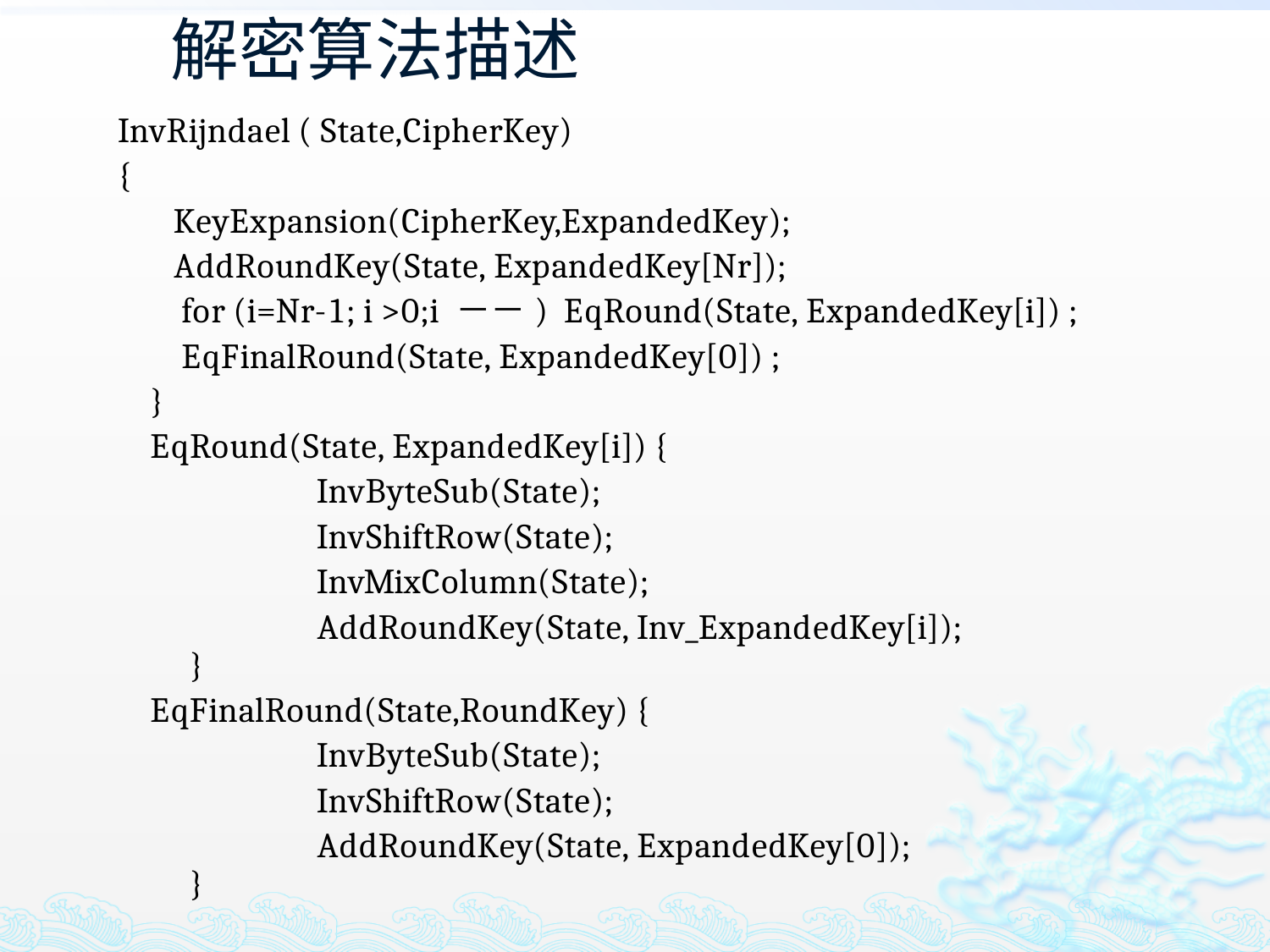

# 解密算法描述
    InvRijndael ( State,CipherKey)
    {
   KeyExpansion(CipherKey,ExpandedKey);
   AddRoundKey(State, ExpandedKey[Nr]);
    for (i=Nr-1; i >0;i －－)  EqRound(State, ExpandedKey[i]) ;
    EqFinalRound(State, ExpandedKey[0]) ;
}
EqRound(State, ExpandedKey[i]) {
		InvByteSub(State);
		InvShiftRow(State);
		InvMixColumn(State);
		AddRoundKey(State, Inv_ExpandedKey[i]);
}
EqFinalRound(State,RoundKey) {
		InvByteSub(State);
		InvShiftRow(State);
		AddRoundKey(State, ExpandedKey[0]);
}